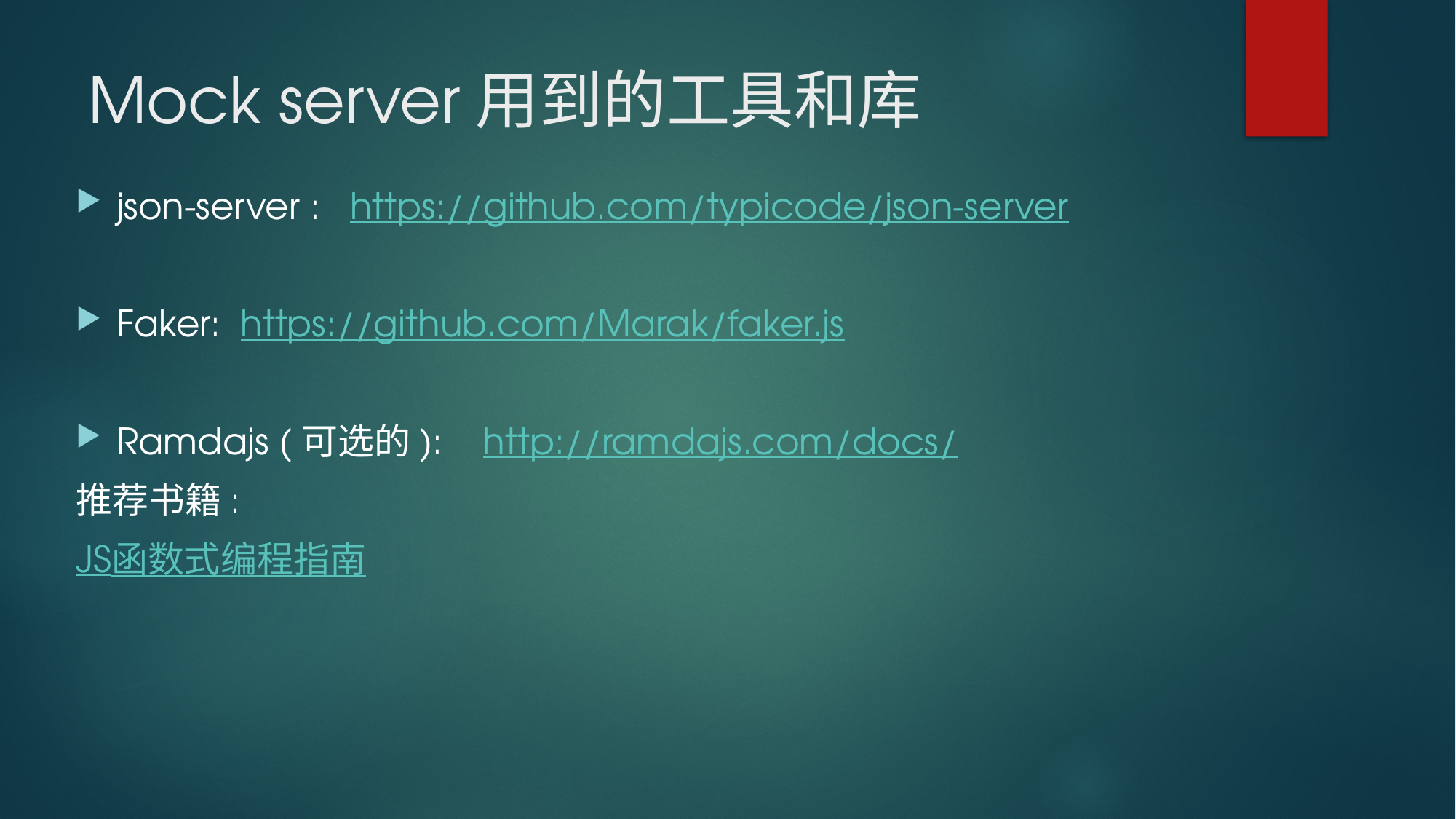

# Mock server用到的工具和库
json-server :   https://github.com/typicode/json-server

Faker:  https://github.com/Marak/faker.js

Ramdajs (可选的):    http://ramdajs.com/docs/
推荐书籍:
JS函数式编程指南